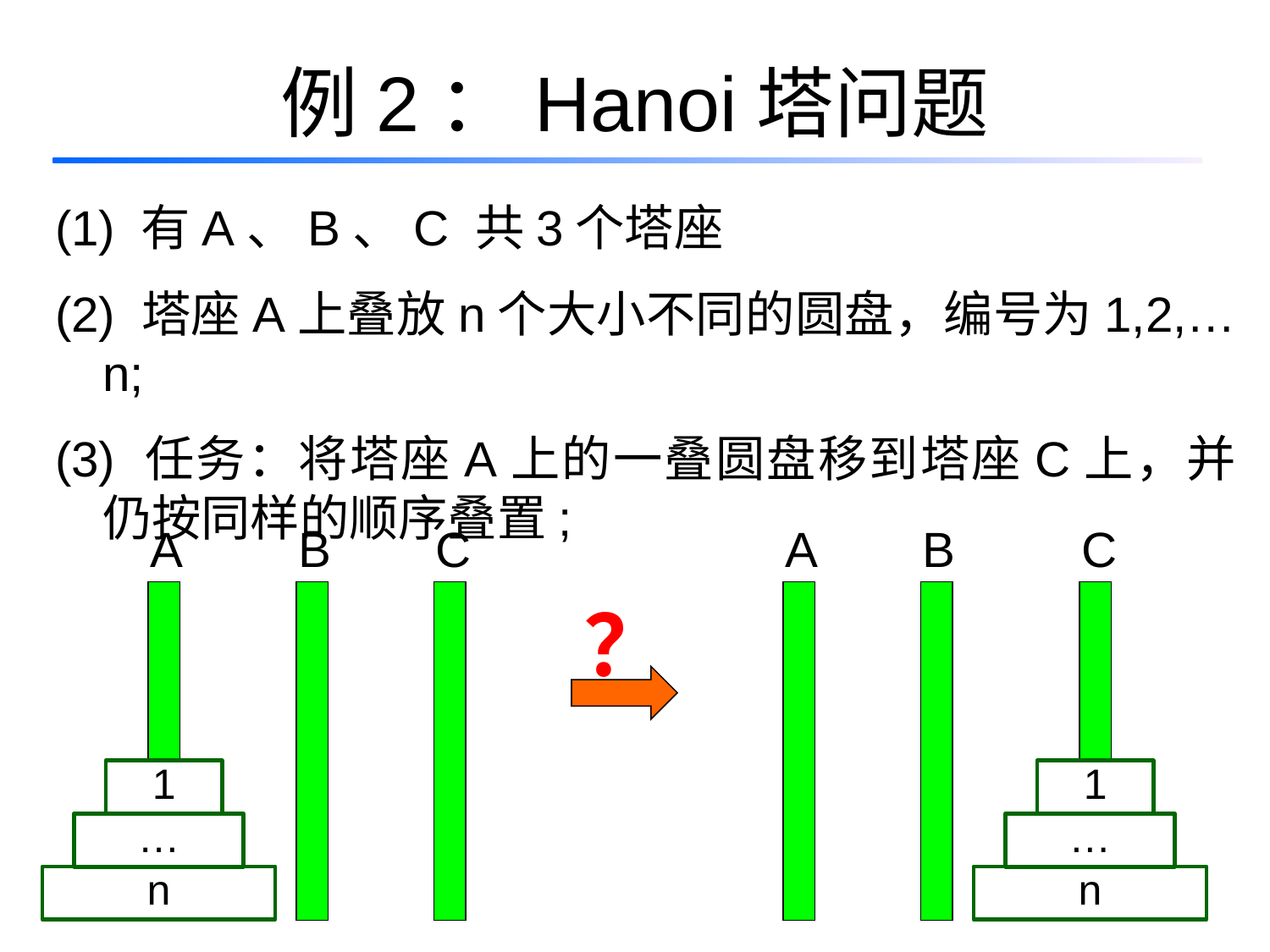

# 例2：Hanoi塔问题

(1) 有A、B、C 共3个塔座
(2) 塔座A上叠放n个大小不同的圆盘，编号为1,2,…n;
(3) 任务：将塔座A上的一叠圆盘移到塔座C上，并仍按同样的顺序叠置;
A
B
C

A
B
C

？

1
1
…
…
n
n